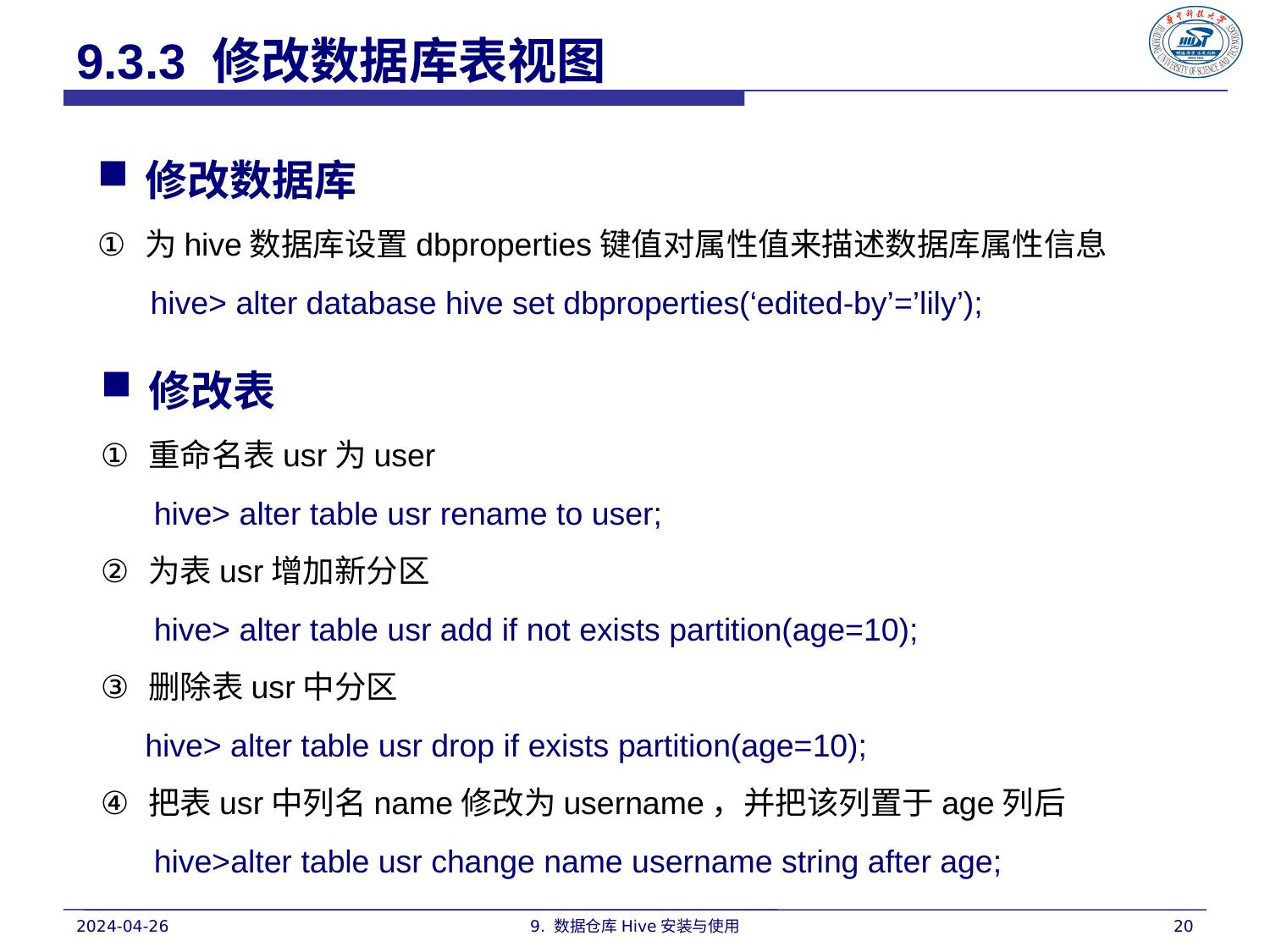

9.3.3 修改数据库表视图
修改数据库
为hive数据库设置dbproperties键值对属性值来描述数据库属性信息
      hive> alter database hive set dbproperties(‘edited-by’=’lily’);
修改表
重命名表usr为user
      hive> alter table usr rename to user;
为表usr增加新分区
      hive> alter table usr add if not exists partition(age=10);
删除表usr中分区
     hive> alter table usr drop if exists partition(age=10);
把表usr中列名name修改为username，并把该列置于age列后
      hive>alter table usr change name username string after age;
2024-04-26
9. 数据仓库Hive安装与使用
20